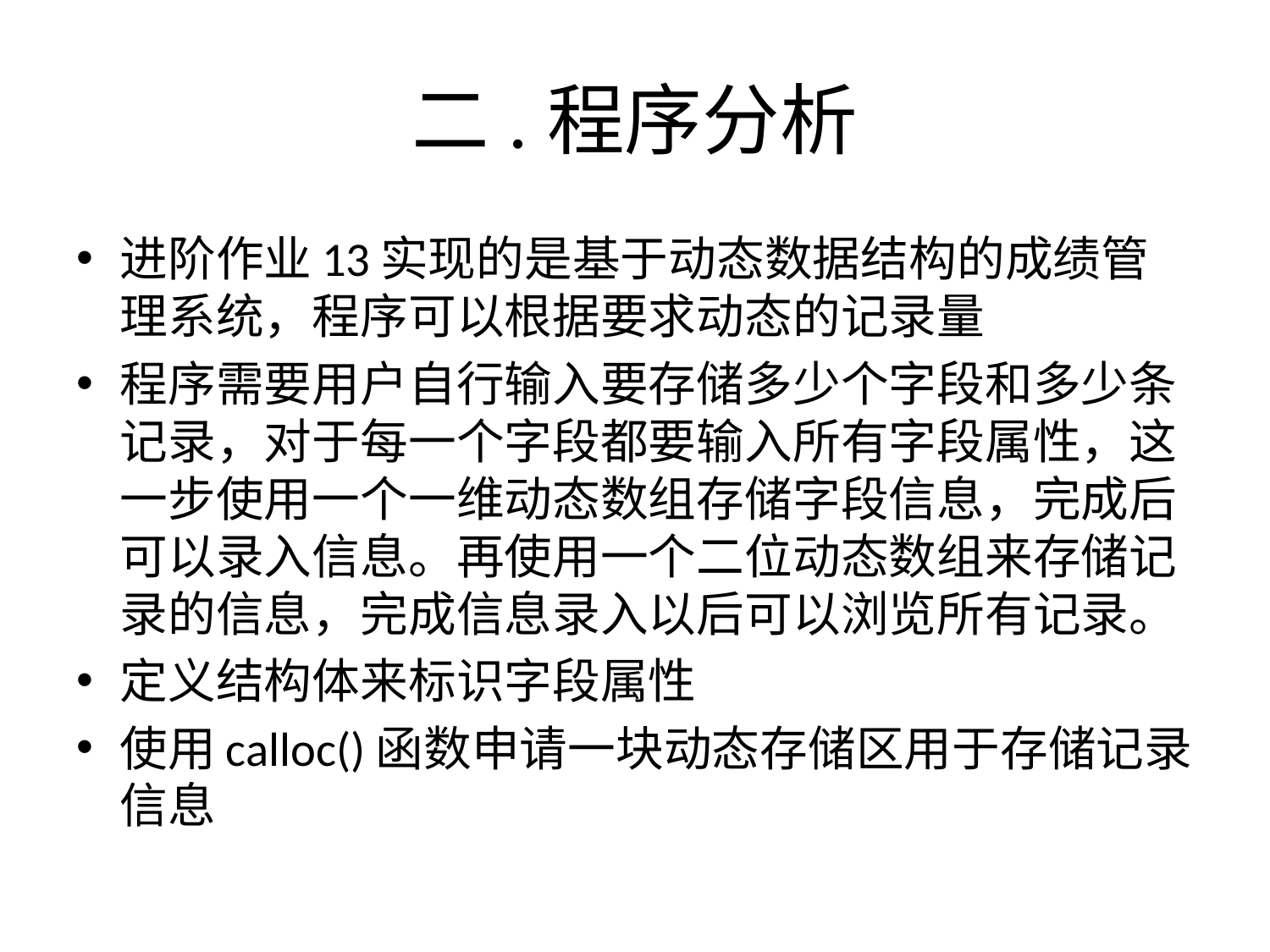

# 二.程序分析
进阶作业13实现的是基于动态数据结构的成绩管理系统，程序可以根据要求动态的记录量
程序需要用户自行输入要存储多少个字段和多少条记录，对于每一个字段都要输入所有字段属性，这一步使用一个一维动态数组存储字段信息，完成后可以录入信息。再使用一个二位动态数组来存储记录的信息，完成信息录入以后可以浏览所有记录。
定义结构体来标识字段属性
使用calloc()函数申请一块动态存储区用于存储记录信息